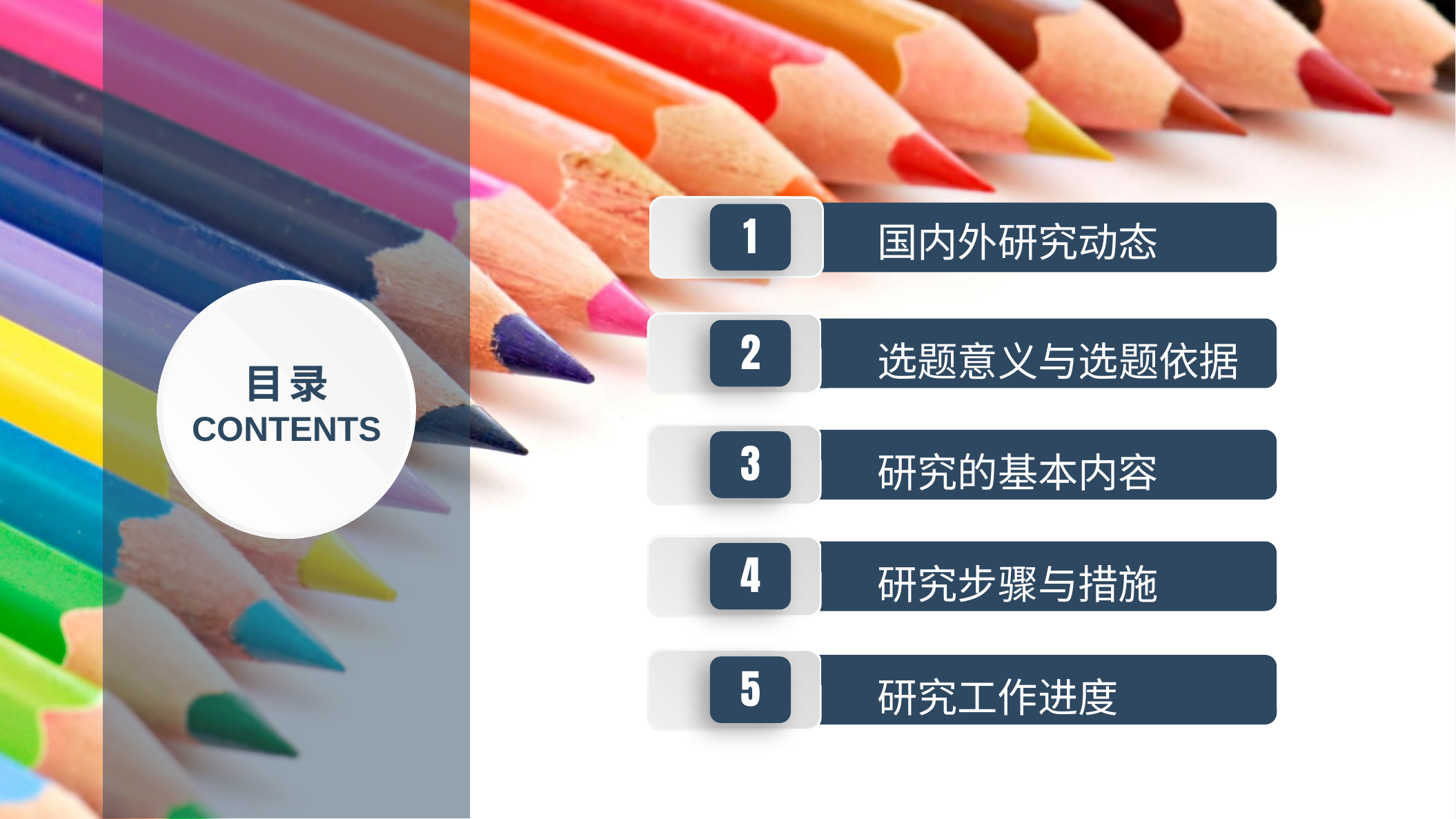

国内外研究动态

1

2
选题意义与选题依据
目录
contents

3
研究的基本内容

4
研究步骤与措施

5
研究工作进度